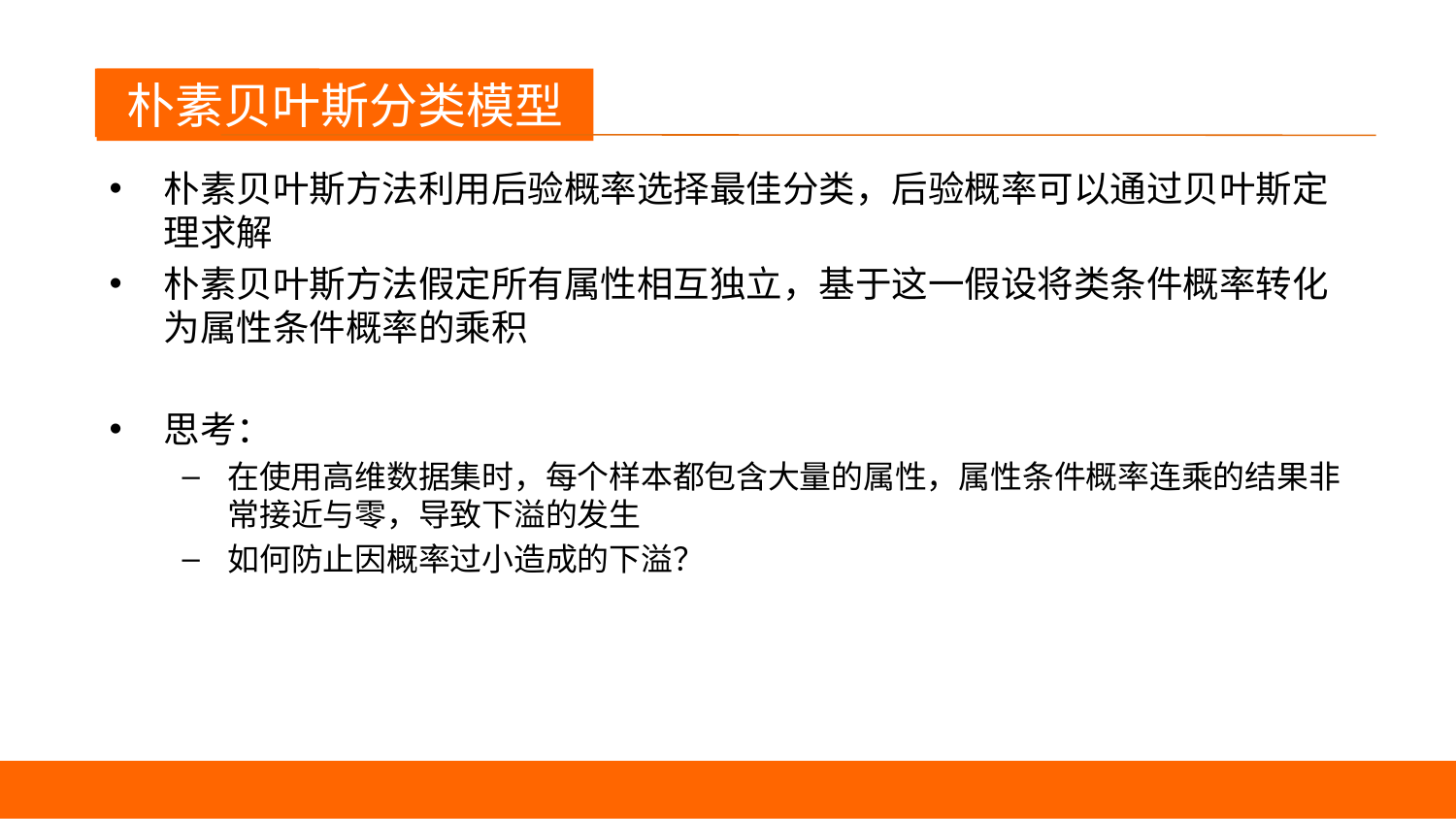

朴素贝叶斯分类模型
朴素贝叶斯方法利用后验概率选择最佳分类，后验概率可以通过贝叶斯定理求解
朴素贝叶斯方法假定所有属性相互独立，基于这一假设将类条件概率转化为属性条件概率的乘积

思考：
在使用高维数据集时，每个样本都包含大量的属性，属性条件概率连乘的结果非常接近与零，导致下溢的发生
如何防止因概率过小造成的下溢？